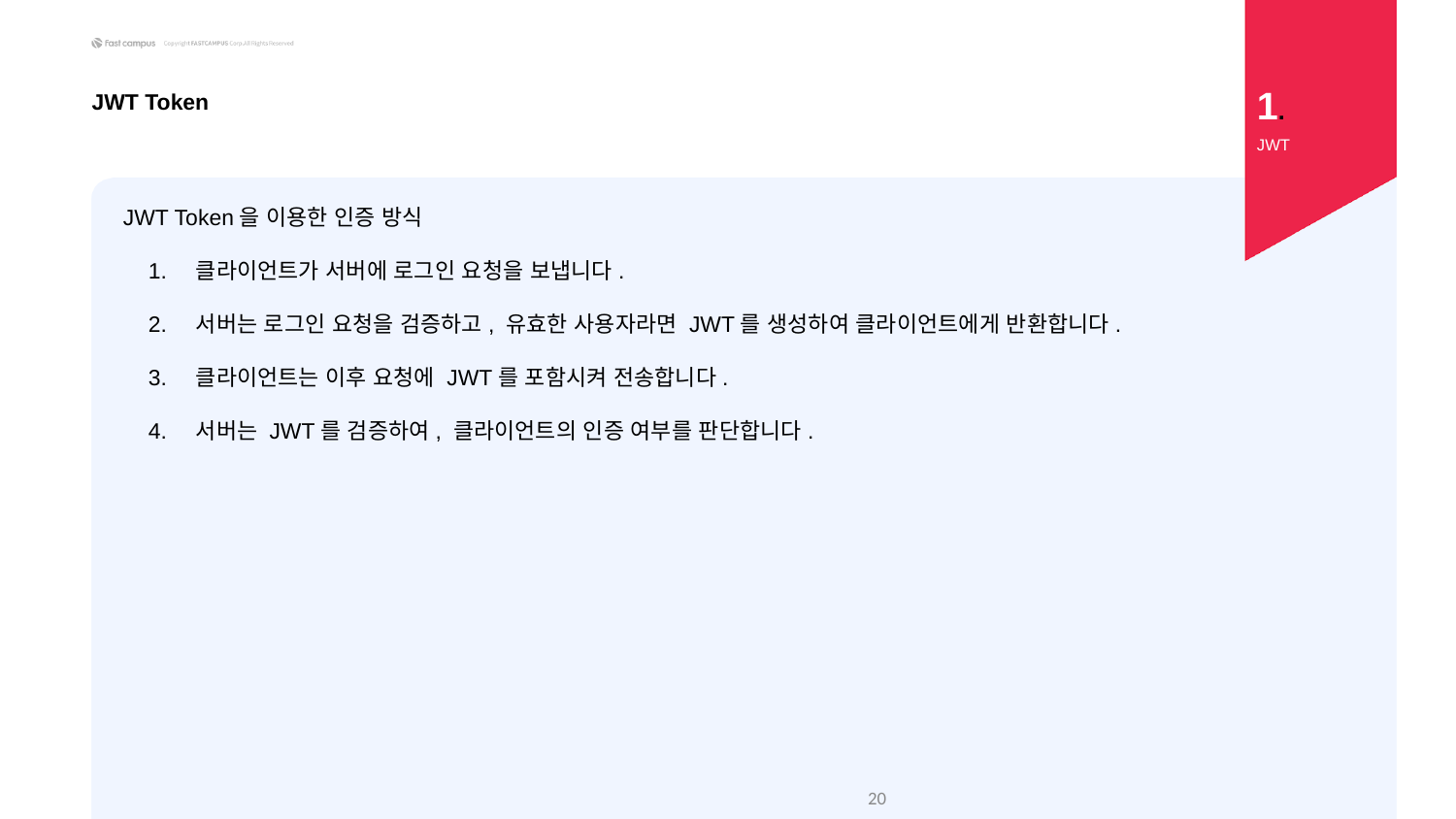

1.
JWT Token
JWT
JWT Token을 이용한 인증 방식
클라이언트가 서버에 로그인 요청을 보냅니다.
서버는 로그인 요청을 검증하고, 유효한 사용자라면 JWT를 생성하여 클라이언트에게 반환합니다.
클라이언트는 이후 요청에 JWT를 포함시켜 전송합니다.
서버는 JWT를 검증하여, 클라이언트의 인증 여부를 판단합니다.

20